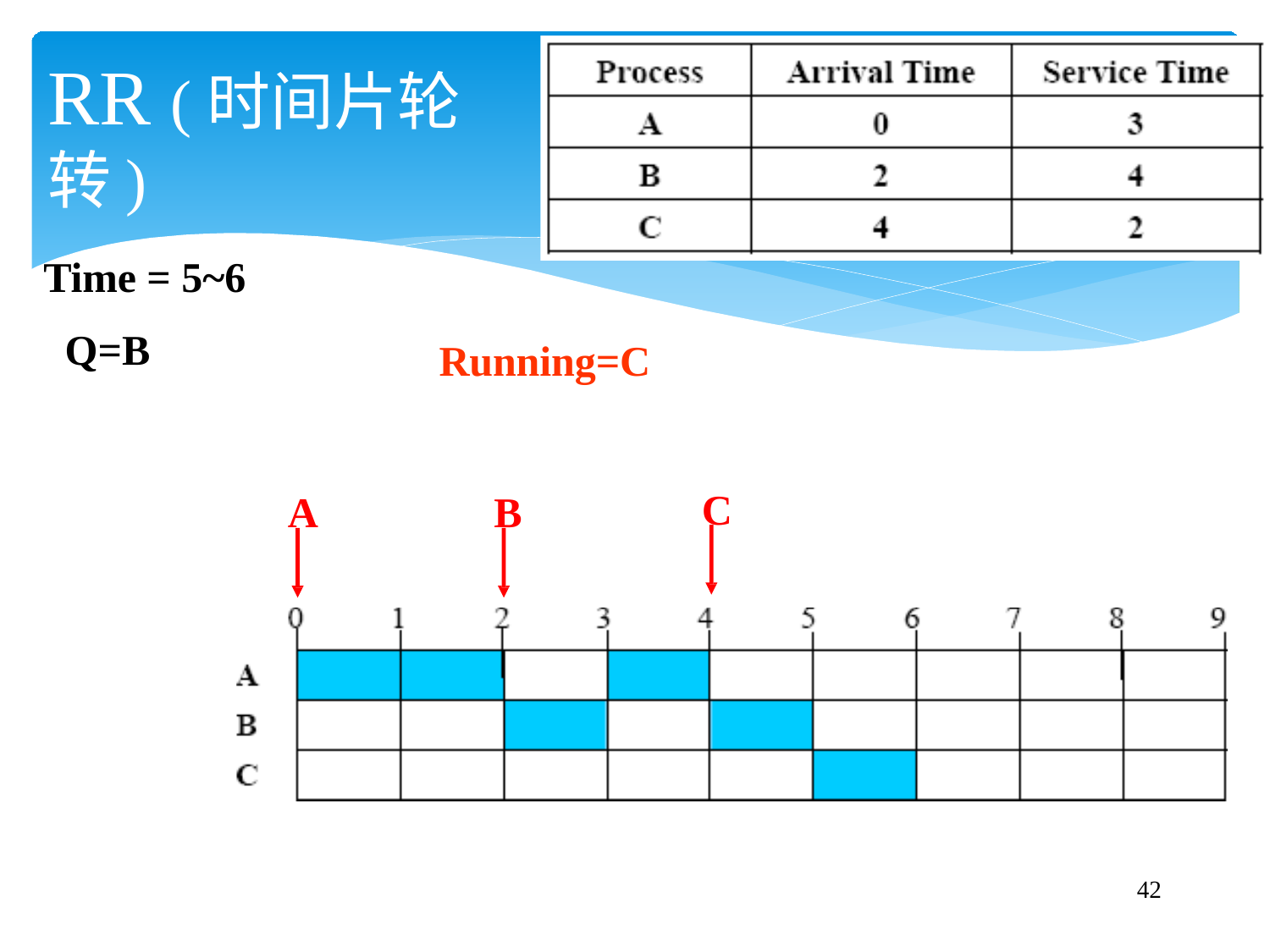

# RR (时间片轮转)
Time = 5~6  Q=B
Running=C
C
A
B

42